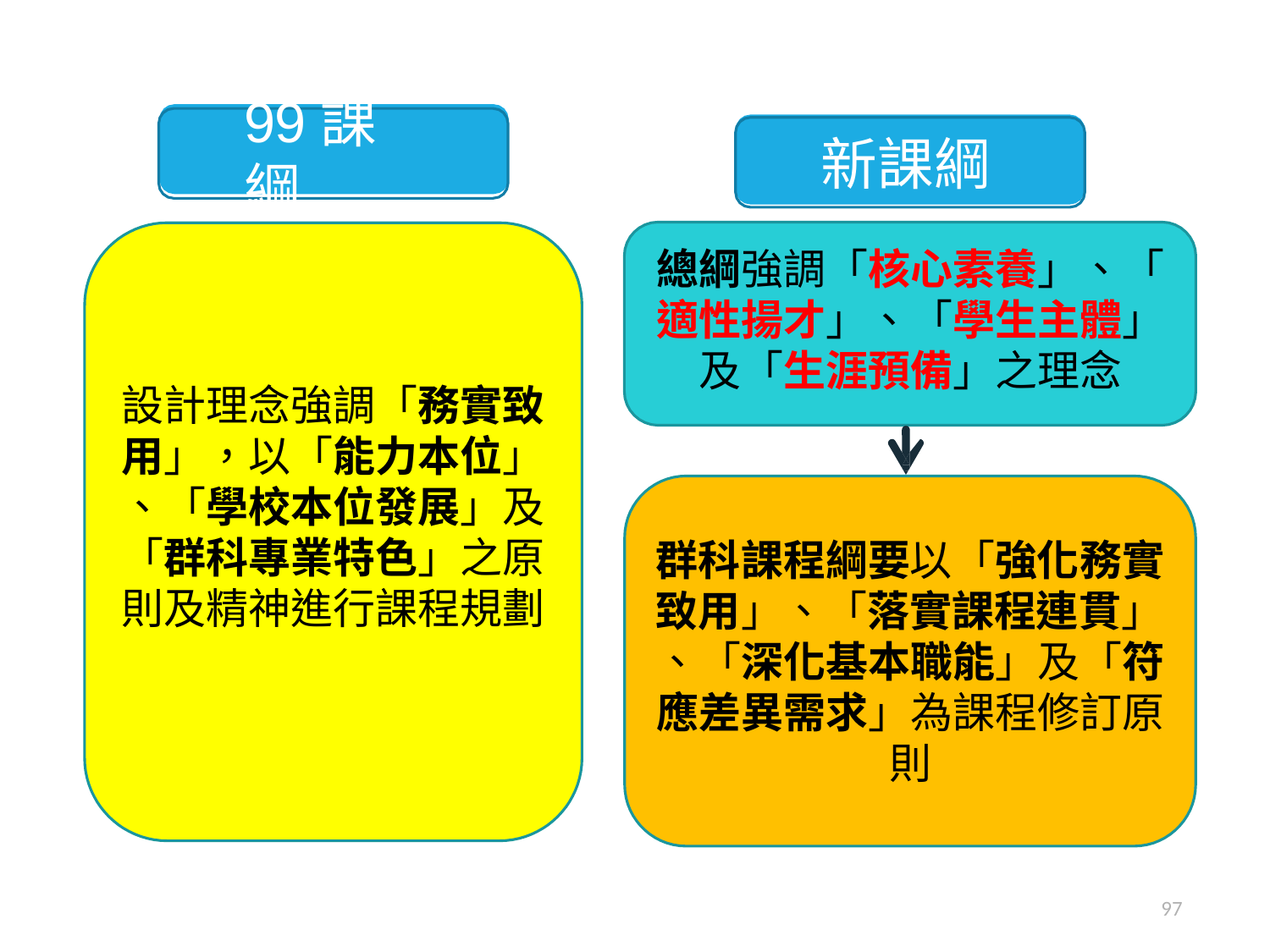

# 99課綱

新課綱

總綱強調「核心素養」、「 適性揚才」、「學生主體」 及「生涯預備」之理念
設計理念強調「務實致 用」，以「能力本位」
、「學校本位發展」及
「群科專業特色」之原
則及精神進行課程規劃

群科課程綱要以「強化務實
致用」、「落實課程連貫」
、「深化基本職能」及「符 應差異需求」為課程修訂原 則
97
25